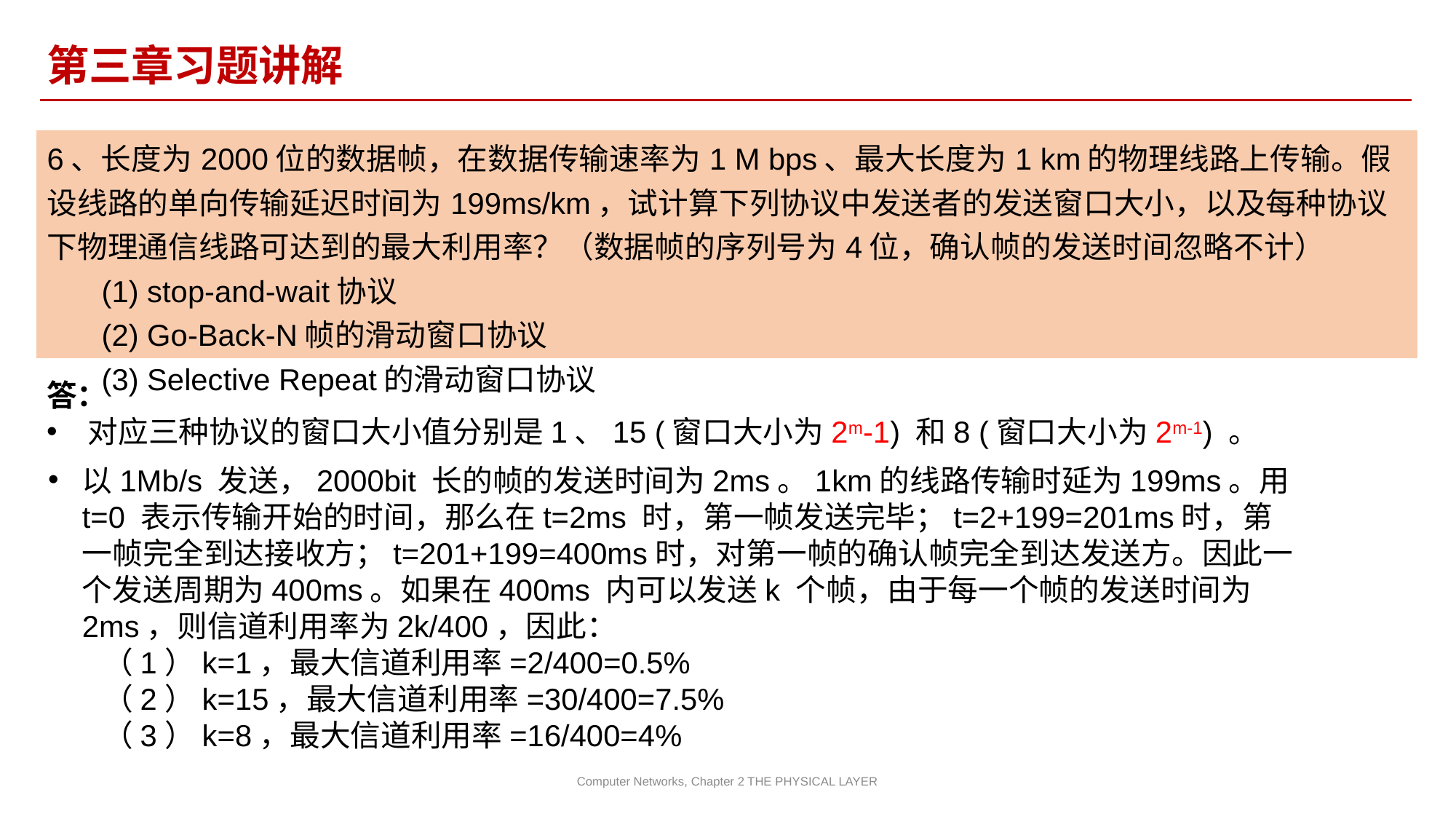

第三章习题讲解
| 6、长度为2000位的数据帧，在数据传输速率为1 M bps、最大长度为1 km的物理线路上传输。假设线路的单向传输延迟时间为199ms/km，试计算下列协议中发送者的发送窗口大小，以及每种协议下物理通信线路可达到的最大利用率？（数据帧的序列号为4位，确认帧的发送时间忽略不计） (1) stop-and-wait协议 (2) Go-Back-N帧的滑动窗口协议 (3) Selective Repeat的滑动窗口协议 |
| --- |
答：
对应三种协议的窗口大小值分别是1、15 (窗口大小为2m-1) 和8 (窗口大小为2m-1) 。
以1Mb/s 发送，2000bit 长的帧的发送时间为2ms。1km的线路传输时延为199ms。用t=0 表示传输开始的时间，那么在t=2ms 时，第一帧发送完毕；t=2+199=201ms时，第一帧完全到达接收方；t=201+199=400ms时，对第一帧的确认帧完全到达发送方。因此一个发送周期为400ms。如果在400ms 内可以发送k 个帧，由于每一个帧的发送时间为2ms，则信道利用率为2k/400，因此：
（1）k=1，最大信道利用率=2/400=0.5%
（2）k=15，最大信道利用率=30/400=7.5%
（3）k=8，最大信道利用率=16/400=4%
Computer Networks, Chapter 2 THE PHYSICAL LAYER